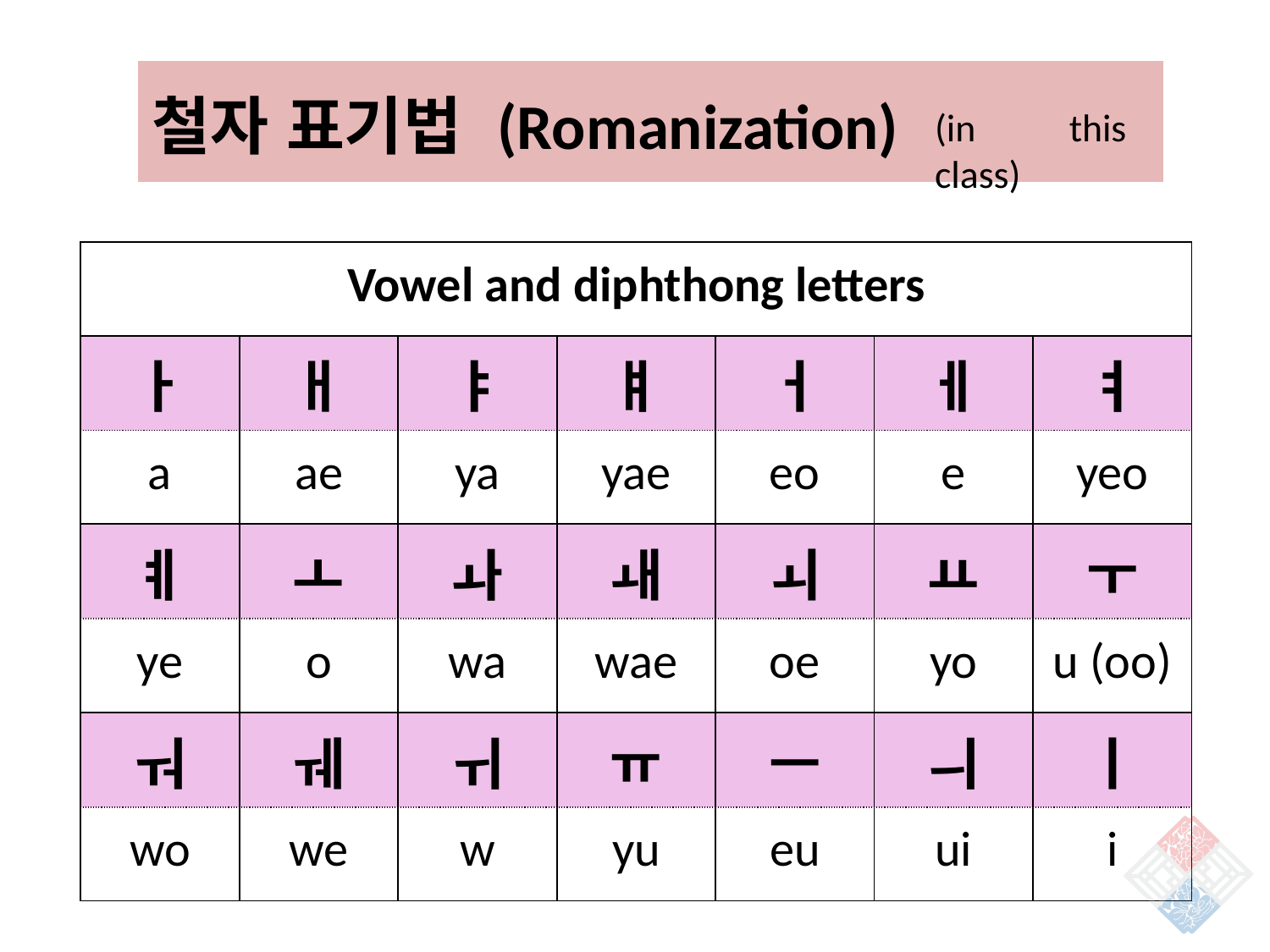

| 철자 표기법 (Romanization) |
| --- |
(in this class)
| Vowel and diphthong letters |  |  |  |  |  |  |
| --- | --- | --- | --- | --- | --- | --- |
| ㅏ | ㅐ | ㅑ | ㅒ | ㅓ | ㅔ | ㅕ |
| a | ae | ya | yae | eo | e | yeo |
| ㅖ | ㅗ | ㅘ | ㅙ | ㅚ | ㅛ | ㅜ |
| ye | o | wa | wae | oe | yo | u (oo) |
| ㅝ | ㅞ | ㅟ | ㅠ | ㅡ | ㅢ | ㅣ |
| wo | we | w | yu | eu | ui | i |